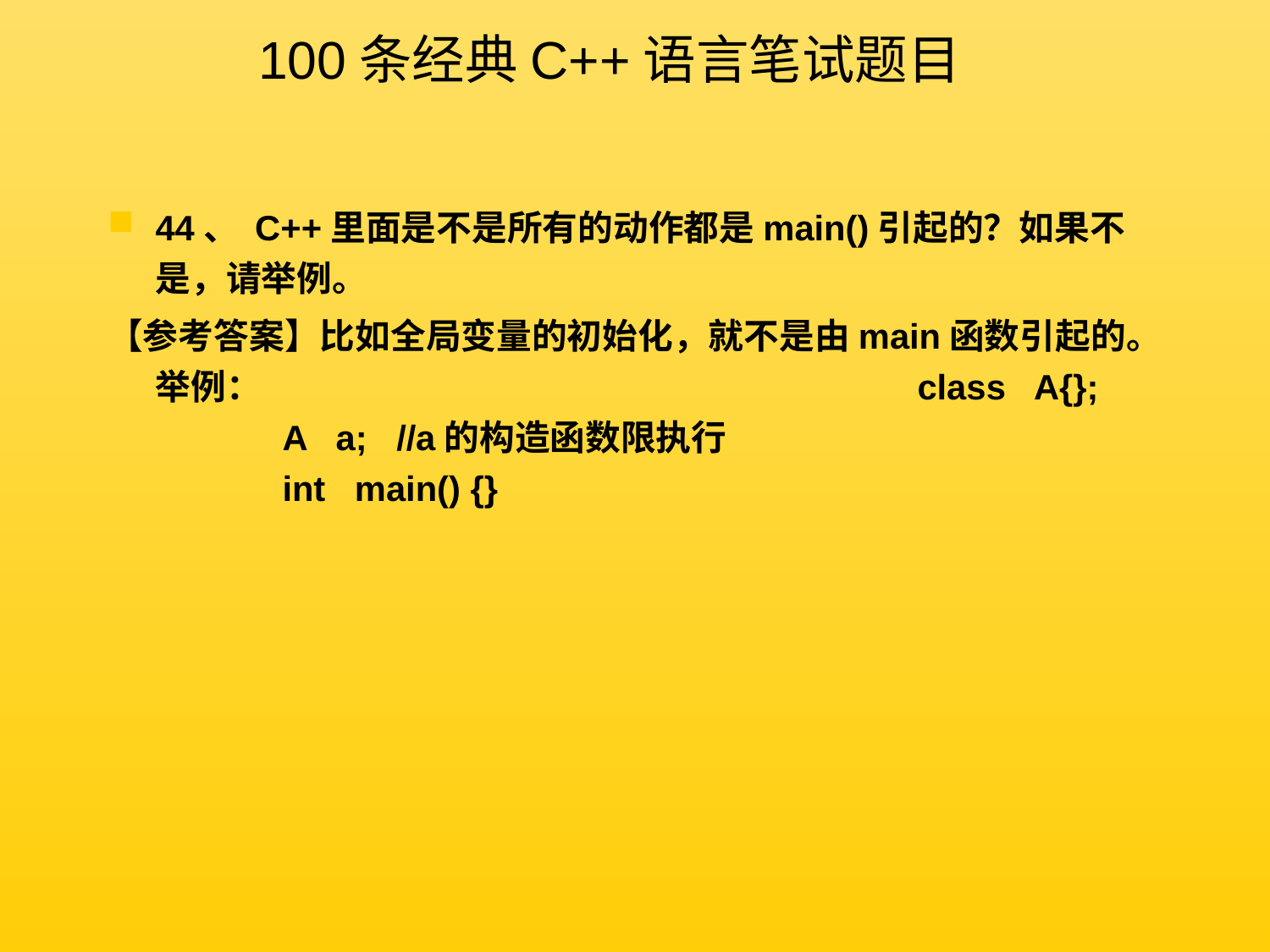

100条经典C++语言笔试题目
44、 C++里面是不是所有的动作都是main()引起的？如果不是，请举例。
【参考答案】比如全局变量的初始化，就不是由main函数引起的。举例：                                                                                	class   A{};  
	A   a;   //a的构造函数限执行  
	int   main() {}